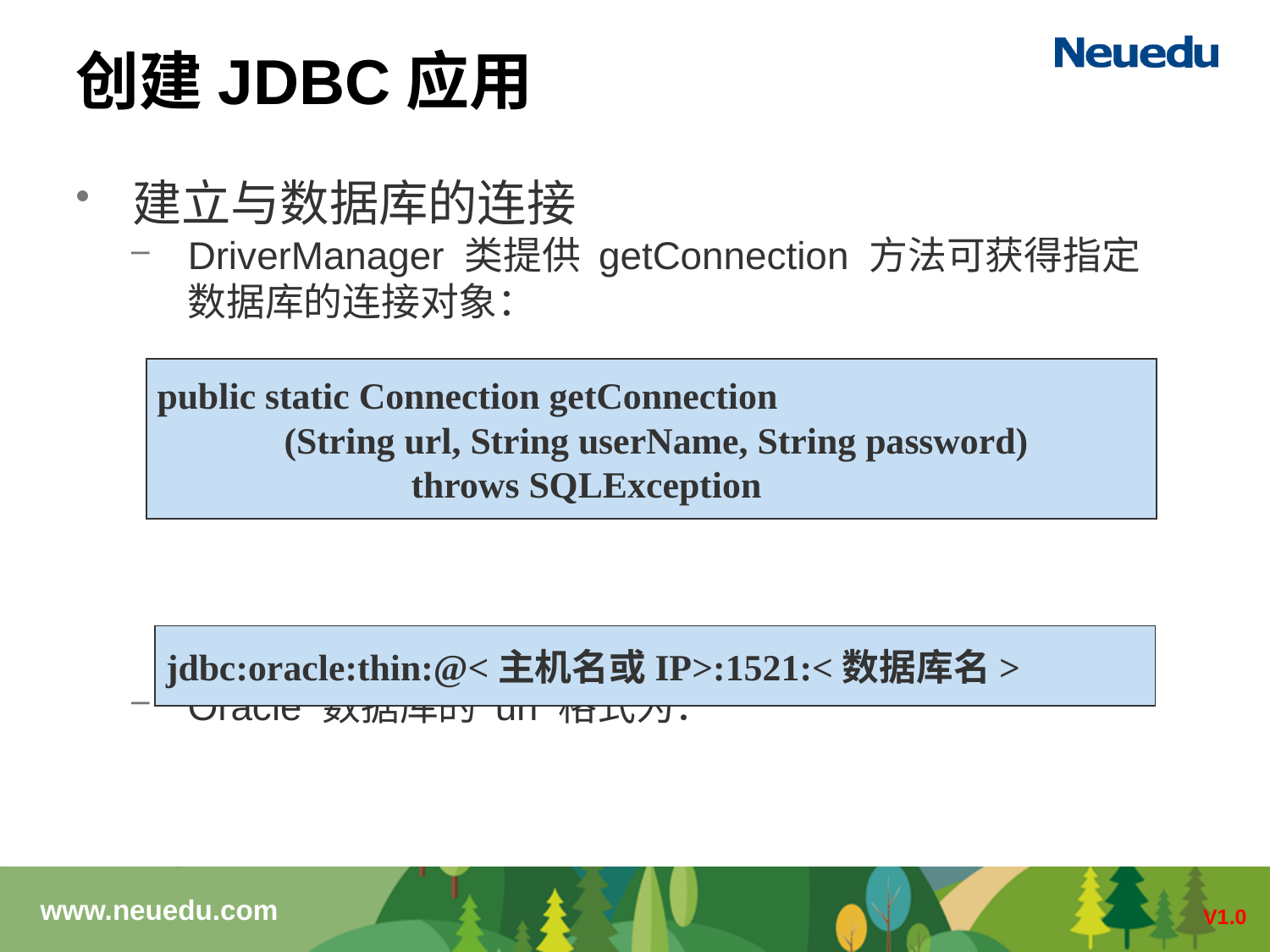

# 创建JDBC应用
建立与数据库的连接
DriverManager 类提供 getConnection 方法可获得指定数据库的连接对象：

Oracle 数据库的 url 格式为：
public static Connection getConnection
	(String url, String userName, String password)
		throws SQLException
jdbc:oracle:thin:@<主机名或IP>:1521:<数据库名>